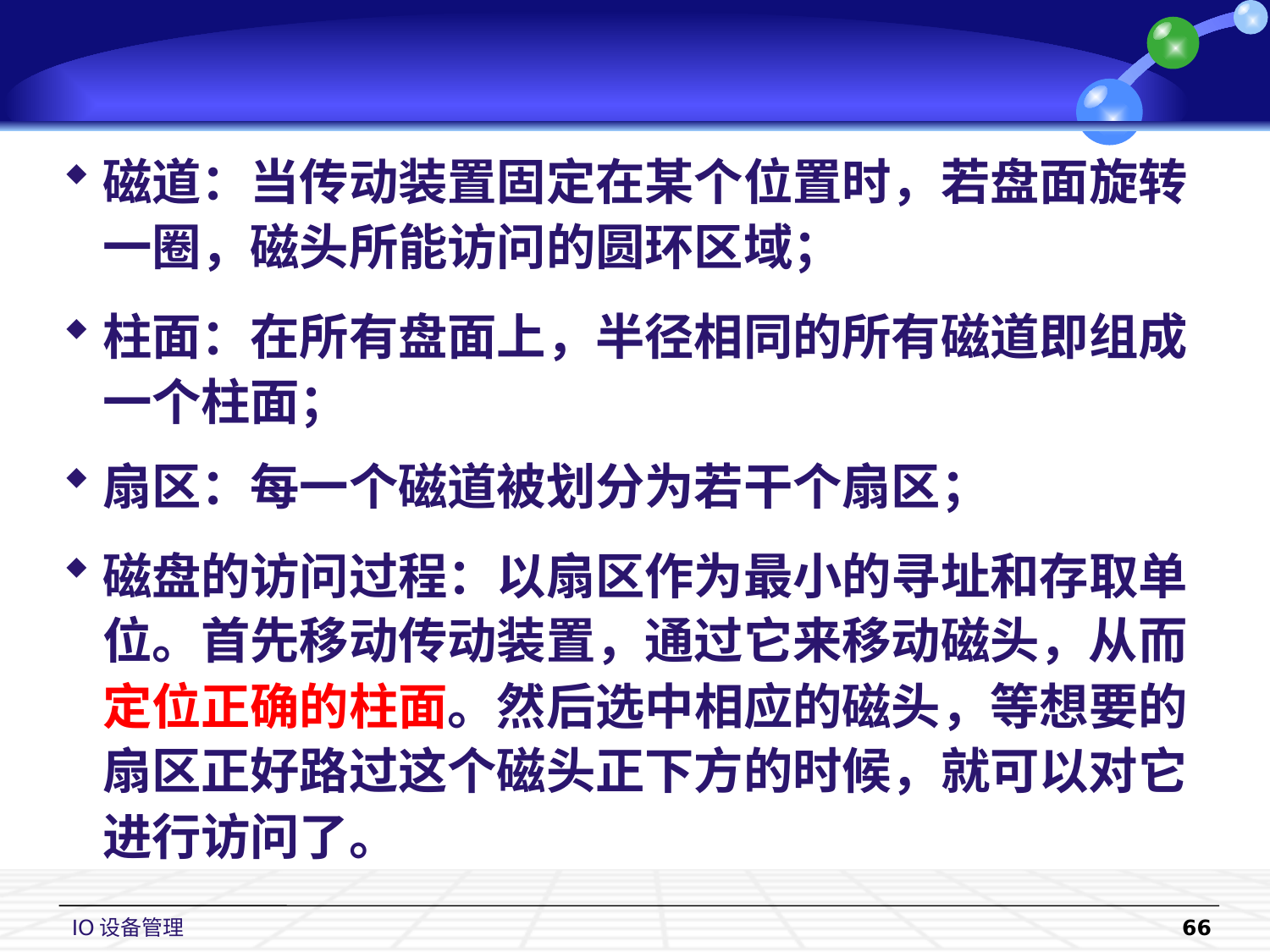

磁道：当传动装置固定在某个位置时，若盘面旋转一圈，磁头所能访问的圆环区域；
柱面：在所有盘面上，半径相同的所有磁道即组成一个柱面；
扇区：每一个磁道被划分为若干个扇区；
磁盘的访问过程：以扇区作为最小的寻址和存取单位。首先移动传动装置，通过它来移动磁头，从而定位正确的柱面。然后选中相应的磁头，等想要的扇区正好路过这个磁头正下方的时候，就可以对它进行访问了。
IO设备管理
66